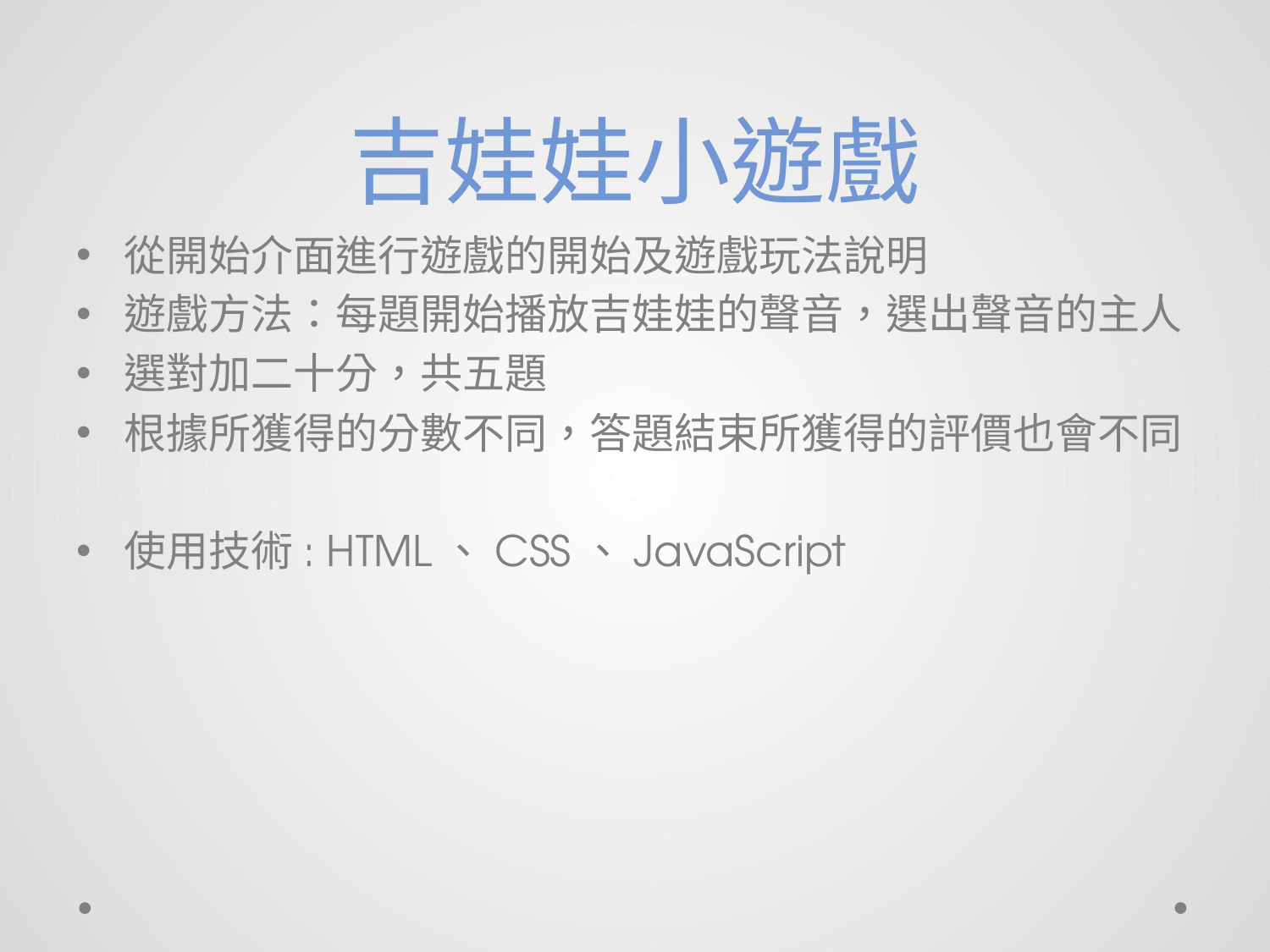

# 吉娃娃小遊戲
從開始介面進行遊戲的開始及遊戲玩法說明
遊戲方法：每題開始播放吉娃娃的聲音，選出聲音的主人
選對加二十分，共五題
根據所獲得的分數不同，答題結束所獲得的評價也會不同

使用技術: HTML、CSS、JavaScript